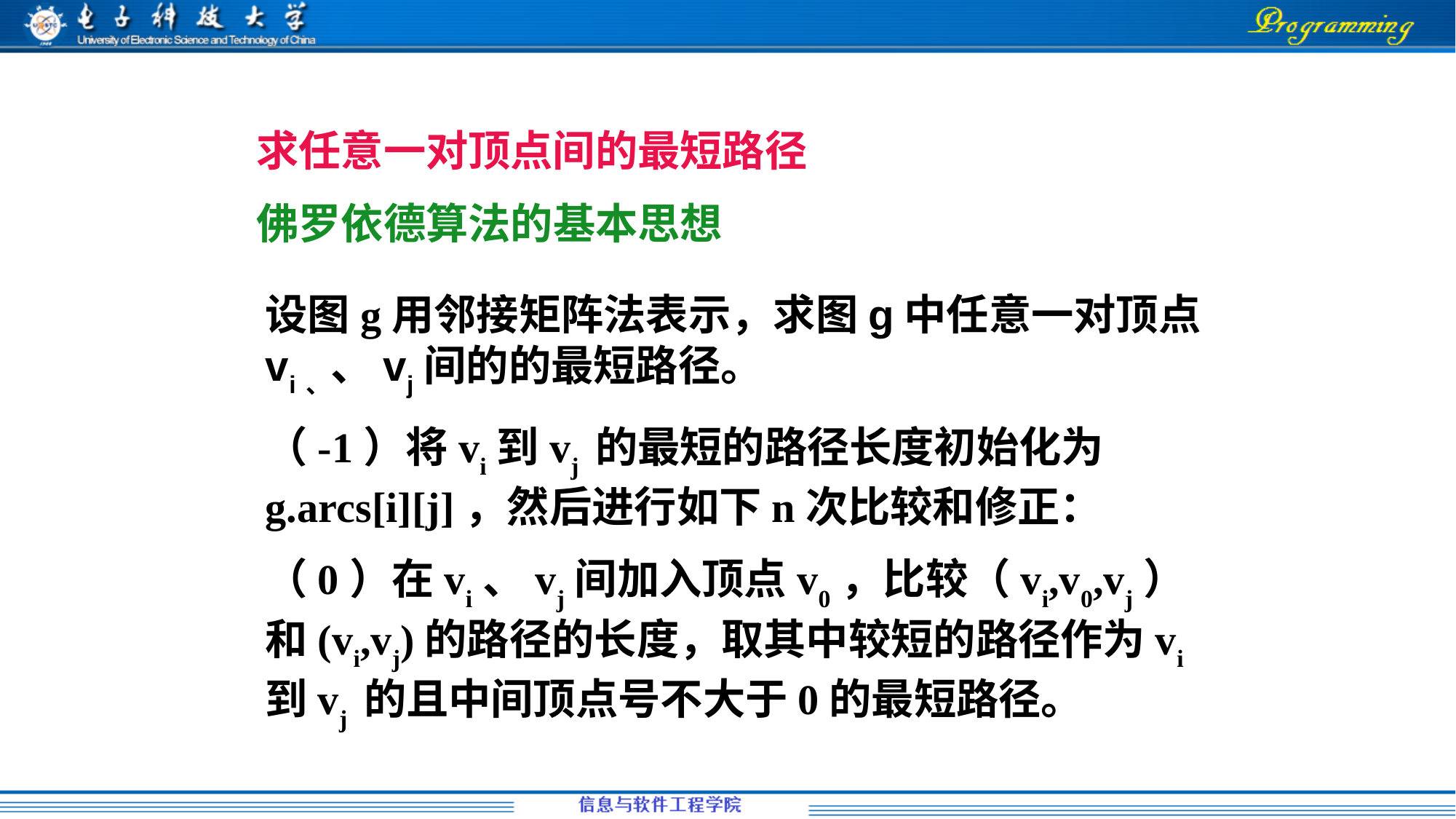

求任意一对顶点间的最短路径
佛罗依德算法的基本思想
设图g用邻接矩阵法表示，求图g中任意一对顶点vi、、vj间的的最短路径。
（-1）将vi到vj 的最短的路径长度初始化为g.arcs[i][j]，然后进行如下n次比较和修正：
（0）在vi、vj间加入顶点v0，比较（vi,v0,vj）和(vi,vj)的路径的长度，取其中较短的路径作为vi到vj 的且中间顶点号不大于0的最短路径。